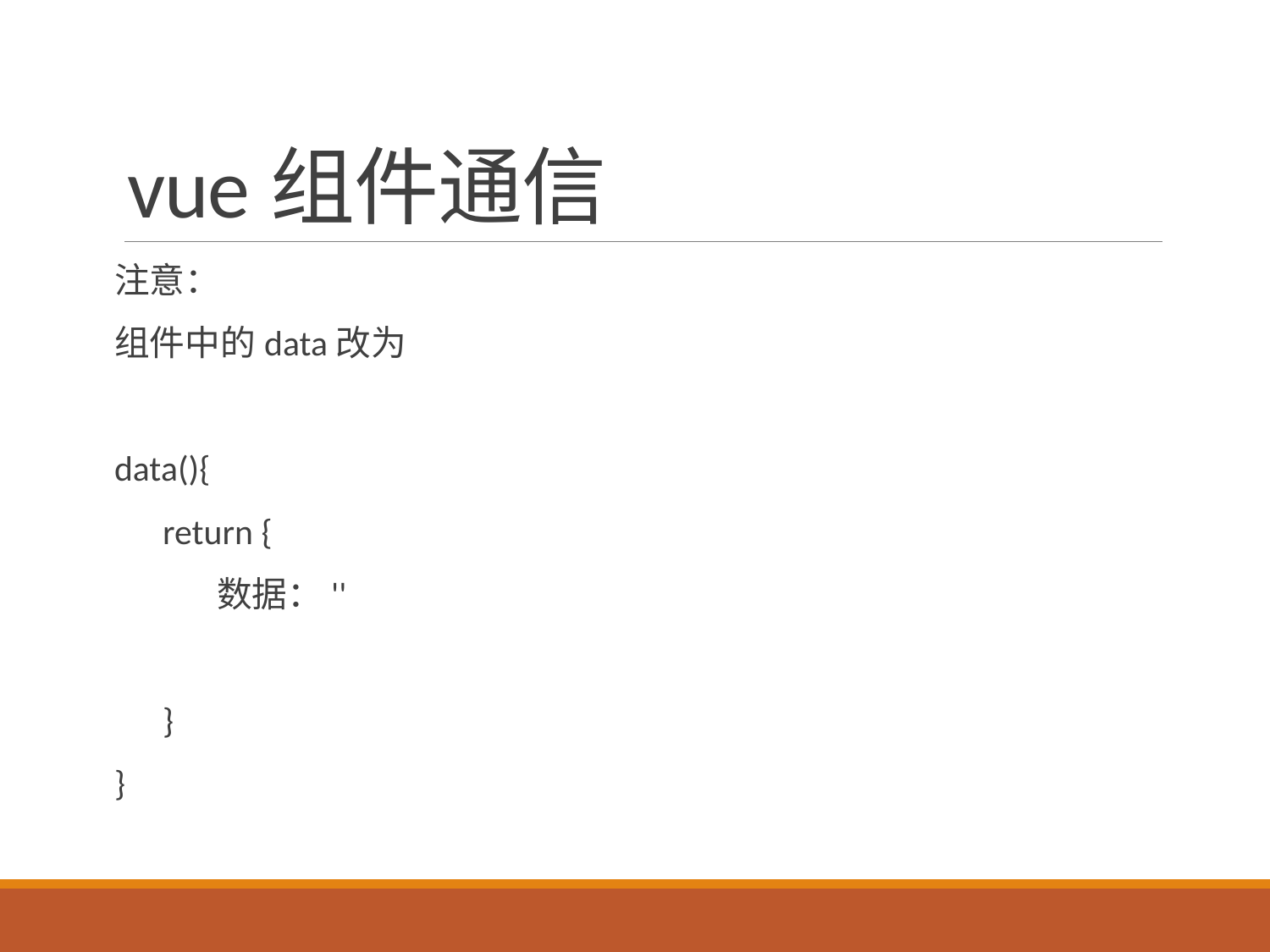

# vue组件通信
注意：
组件中的data改为

data(){
      return {
            数据：''

      }
}